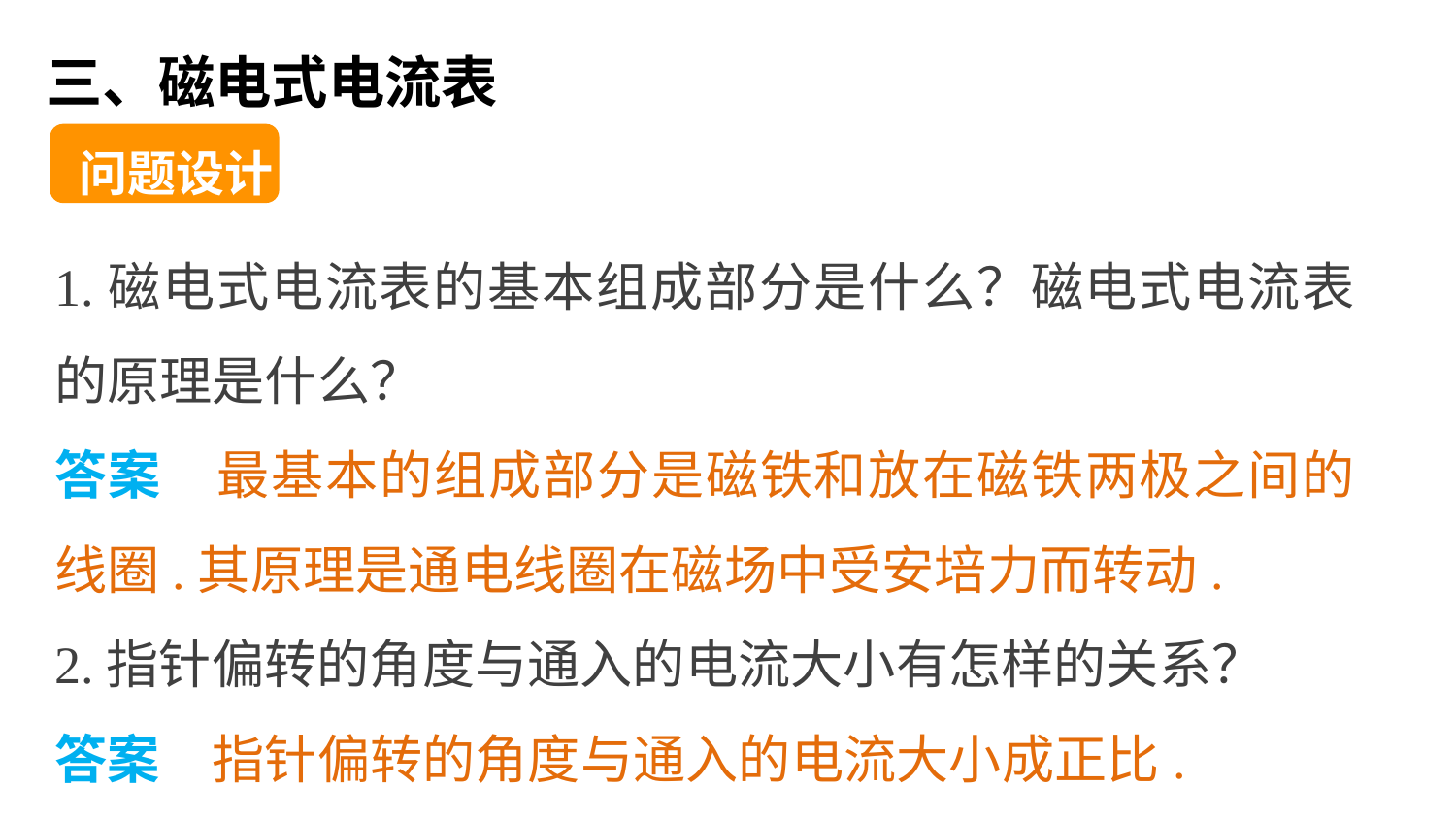

三、磁电式电流表
 问题设计
1.磁电式电流表的基本组成部分是什么？磁电式电流表的原理是什么？
答案　最基本的组成部分是磁铁和放在磁铁两极之间的线圈.其原理是通电线圈在磁场中受安培力而转动.
2.指针偏转的角度与通入的电流大小有怎样的关系？
答案　指针偏转的角度与通入的电流大小成正比.